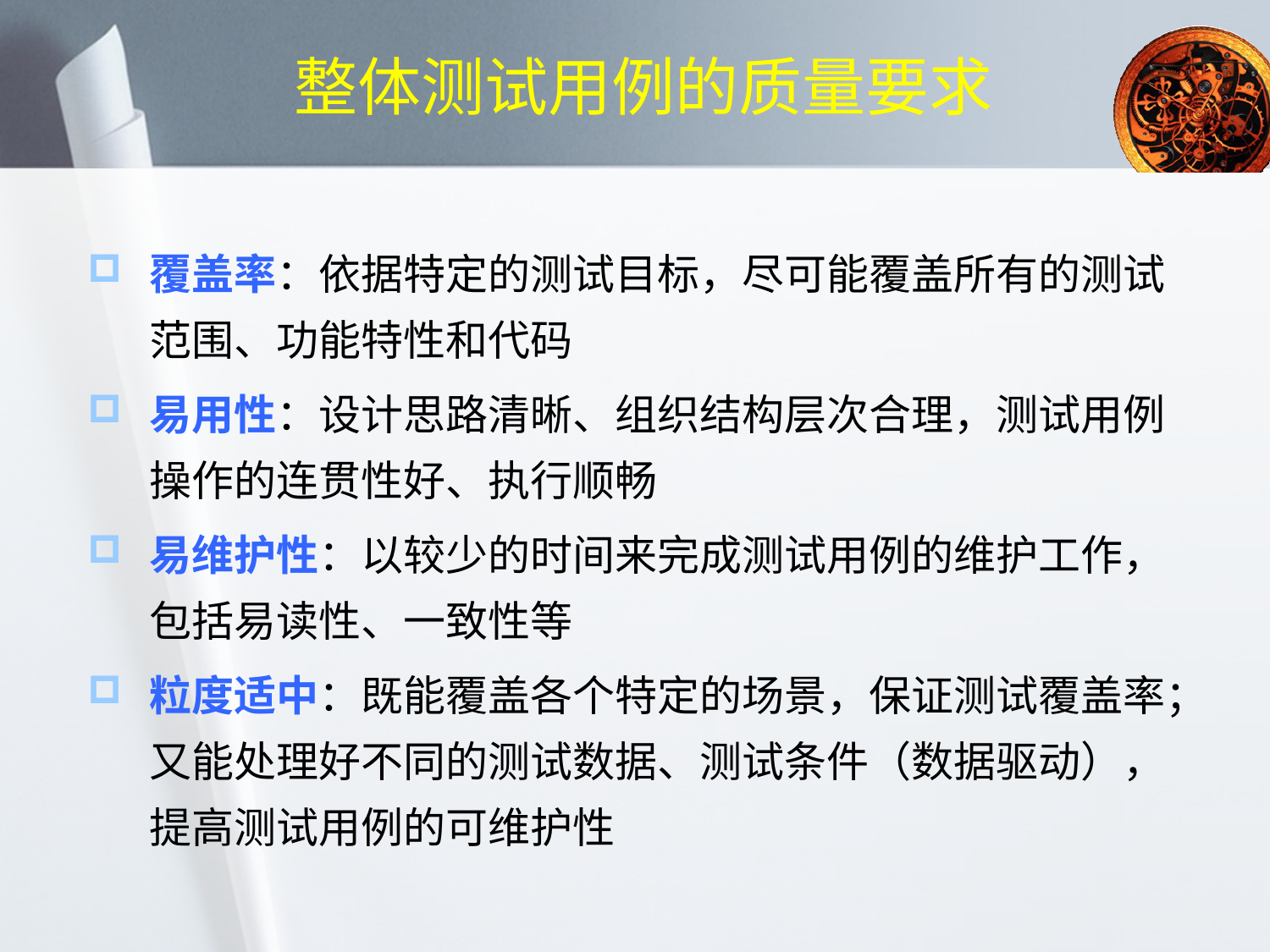

# 整体测试用例的质量要求
覆盖率：依据特定的测试目标，尽可能覆盖所有的测试范围、功能特性和代码
易用性：设计思路清晰、组织结构层次合理，测试用例操作的连贯性好、执行顺畅
易维护性：以较少的时间来完成测试用例的维护工作，包括易读性、一致性等
粒度适中：既能覆盖各个特定的场景，保证测试覆盖率；又能处理好不同的测试数据、测试条件（数据驱动），提高测试用例的可维护性